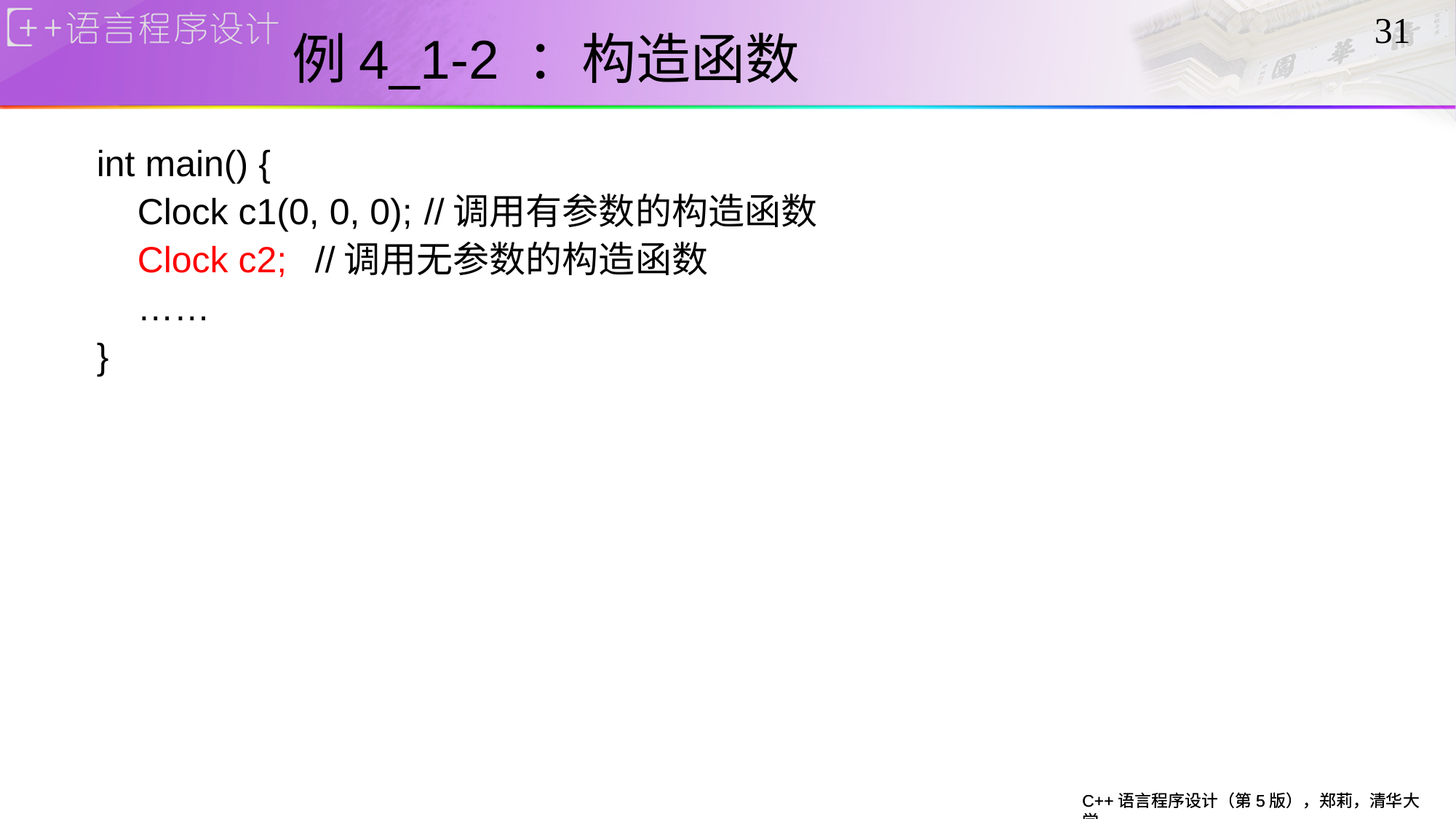

# 例4_1-2 ：构造函数
int main() {
    Clock c1(0, 0, 0);	//调用有参数的构造函数
    Clock c2;	//调用无参数的构造函数
    ……
}